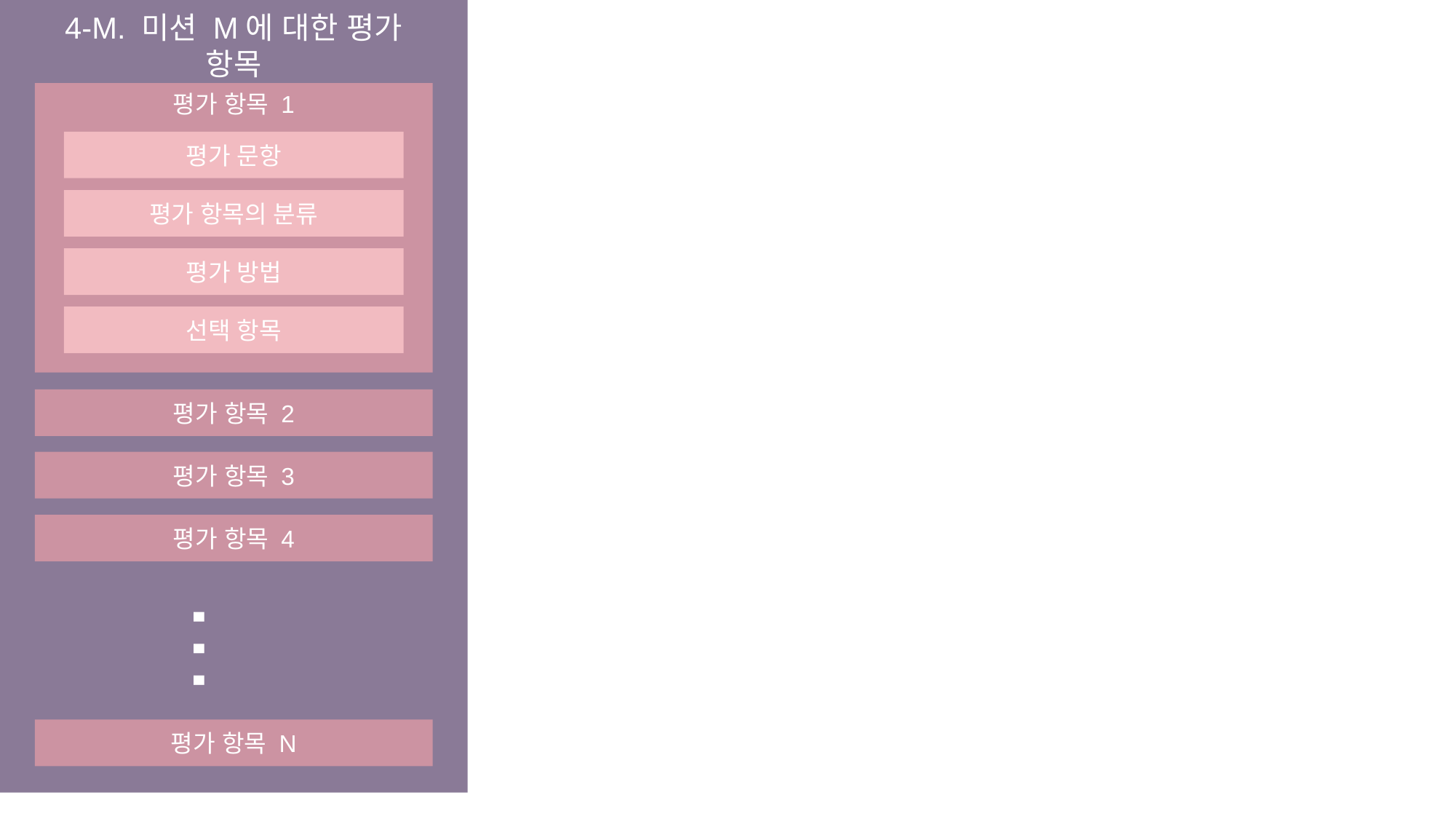

4-M. 미션 M에 대한 평가 항목
평가 항목 1
평가 문항
평가 항목의 분류
평가 방법
선택 항목
평가 항목 2
평가 항목 3
평가 항목 4
…
평가 항목 N